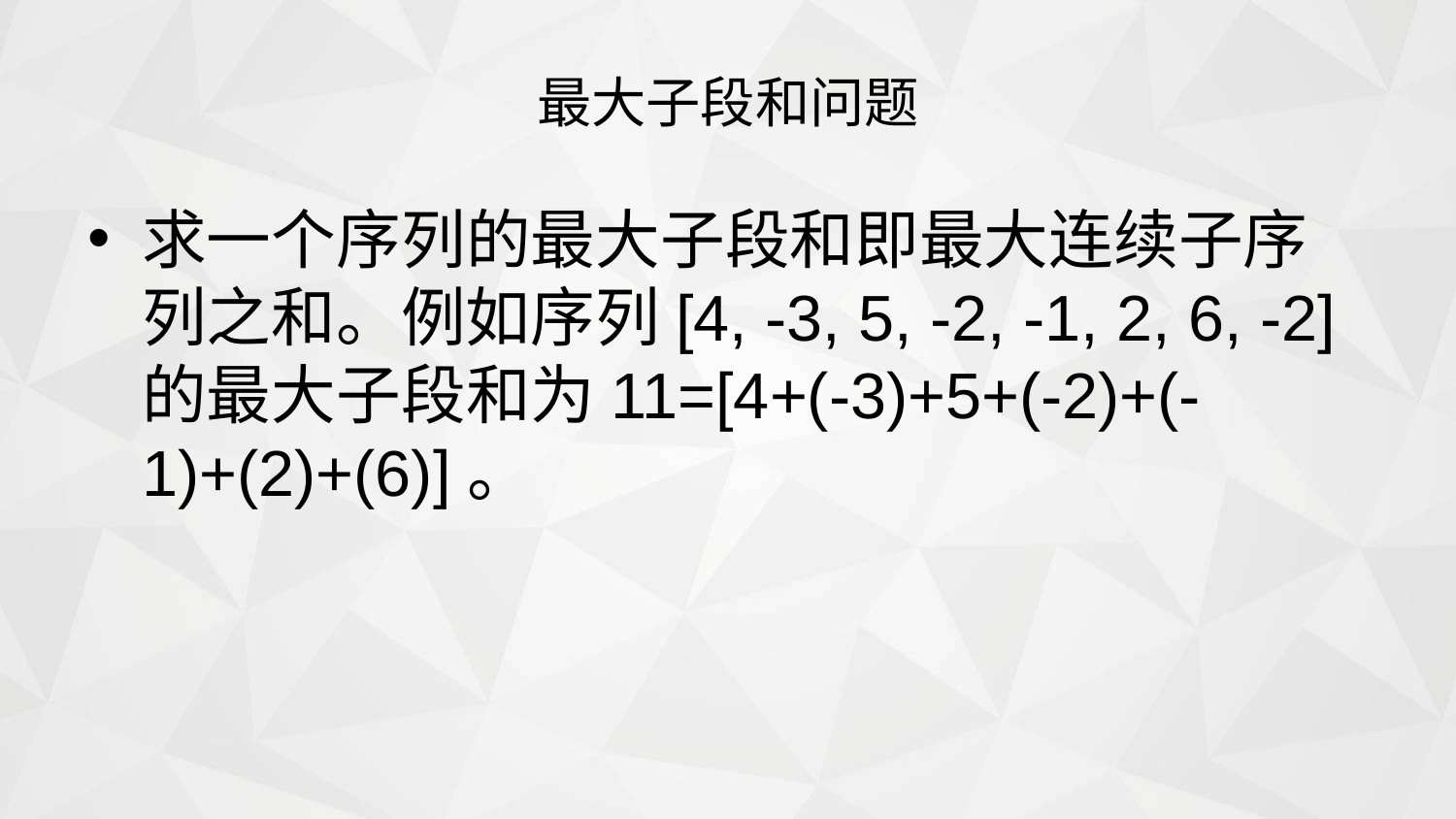

# 最大子段和问题
求一个序列的最大子段和即最大连续子序列之和。例如序列[4, -3, 5, -2, -1, 2, 6, -2]的最大子段和为11=[4+(-3)+5+(-2)+(-1)+(2)+(6)]。